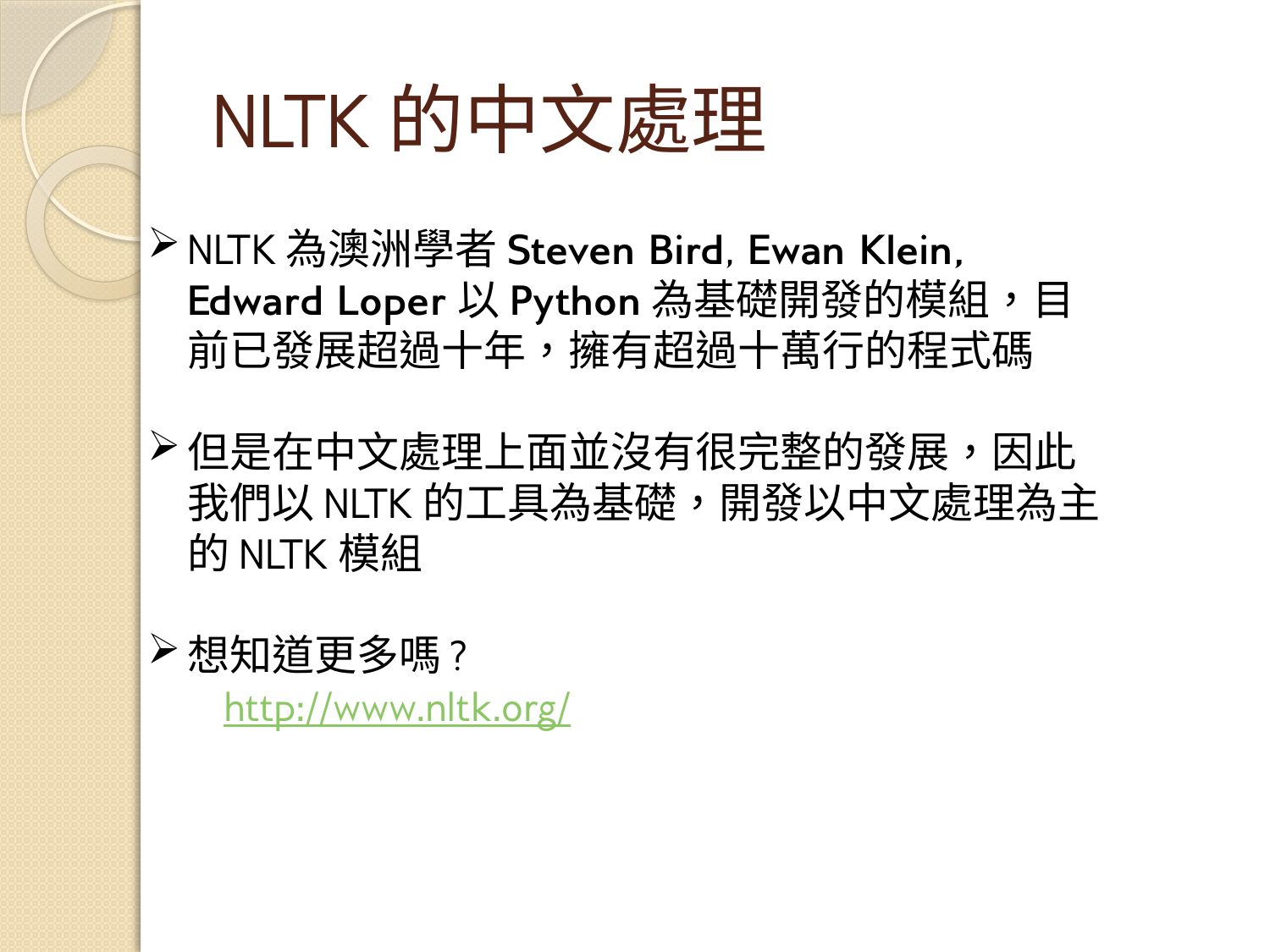

# NLTK的中文處理
NLTK為澳洲學者Steven Bird, Ewan Klein, Edward Loper以Python為基礎開發的模組，目前已發展超過十年，擁有超過十萬行的程式碼

但是在中文處理上面並沒有很完整的發展，因此我們以NLTK的工具為基礎，開發以中文處理為主的NLTK模組

想知道更多嗎?
 http://www.nltk.org/